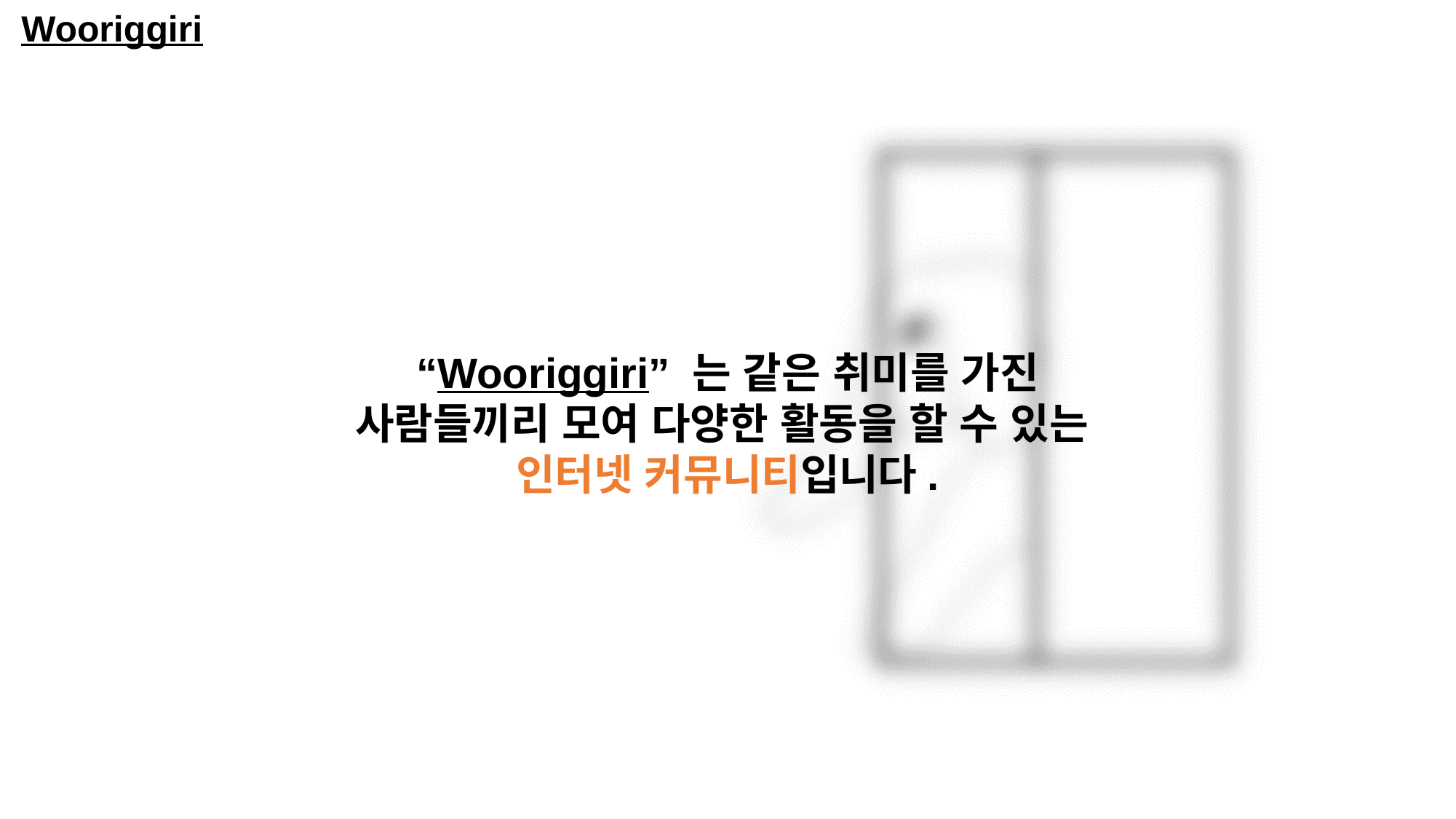

Wooriggiri
“Wooriggiri” 는 같은 취미를 가진 사람들끼리 모여 다양한 활동을 할 수 있는
인터넷 커뮤니티입니다.